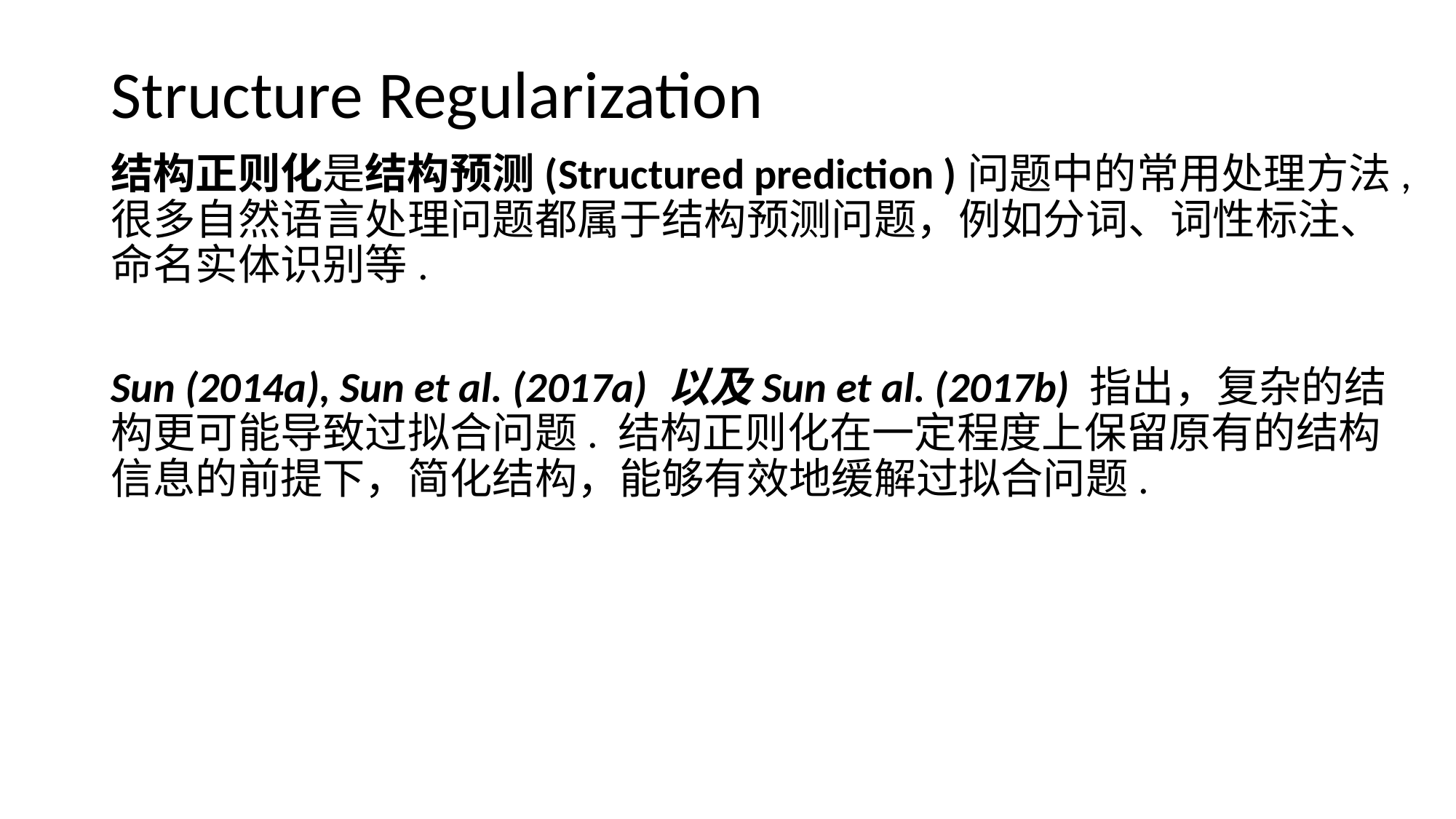

# Structure Regularization
结构正则化是结构预测(Structured prediction )问题中的常用处理方法,很多自然语言处理问题都属于结构预测问题，例如分词、词性标注、命名实体识别等.

Sun (2014a), Sun et al. (2017a) 以及Sun et al. (2017b) 指出，复杂的结构更可能导致过拟合问题. 结构正则化在一定程度上保留原有的结构信息的前提下，简化结构，能够有效地缓解过拟合问题.